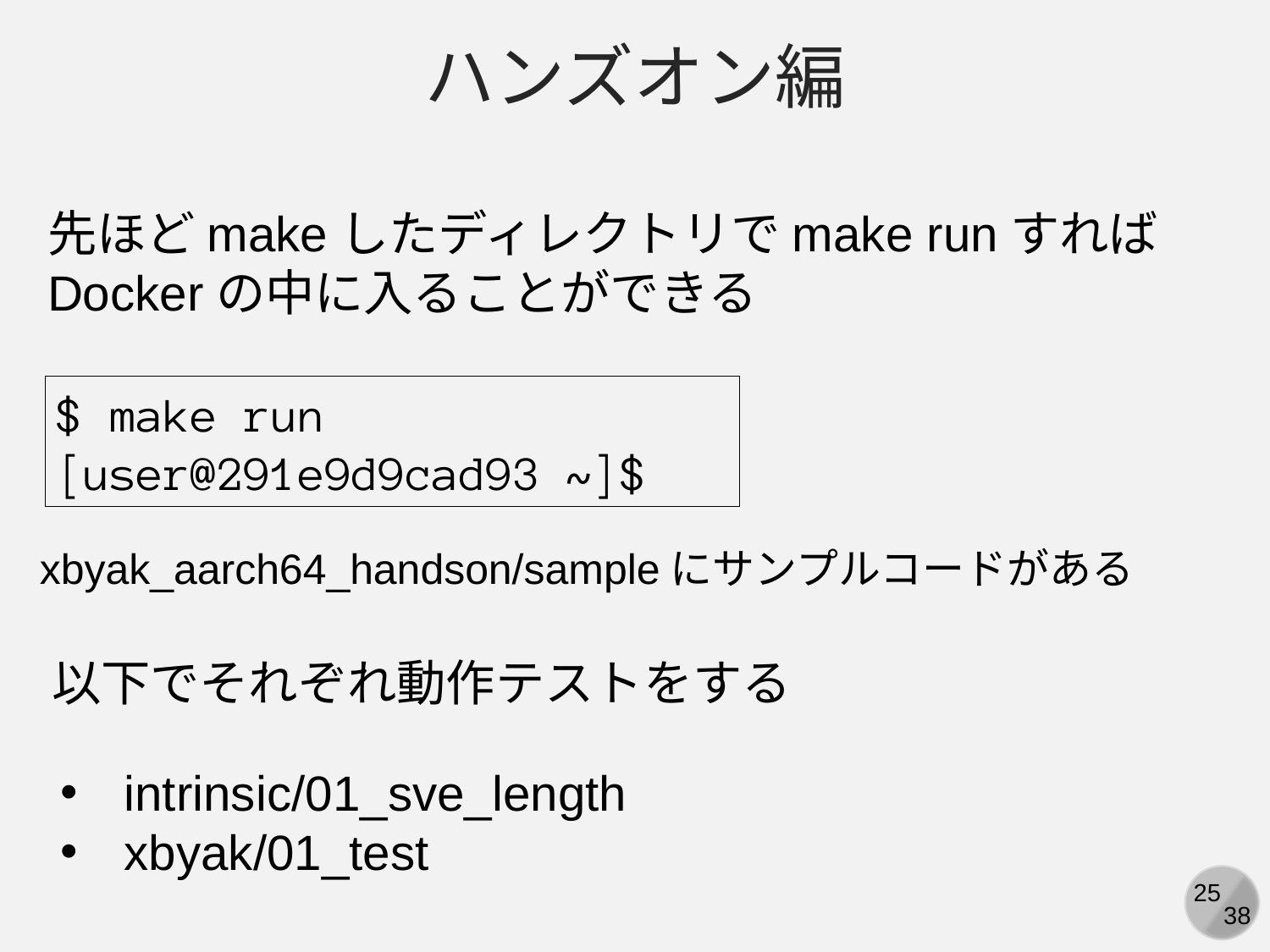

ハンズオン編
先ほどmakeしたディレクトリでmake runすればDockerの中に入ることができる
$ make run
[user@291e9d9cad93 ~]$
xbyak_aarch64_handson/sampleにサンプルコードがある
以下でそれぞれ動作テストをする
intrinsic/01_sve_length
xbyak/01_test